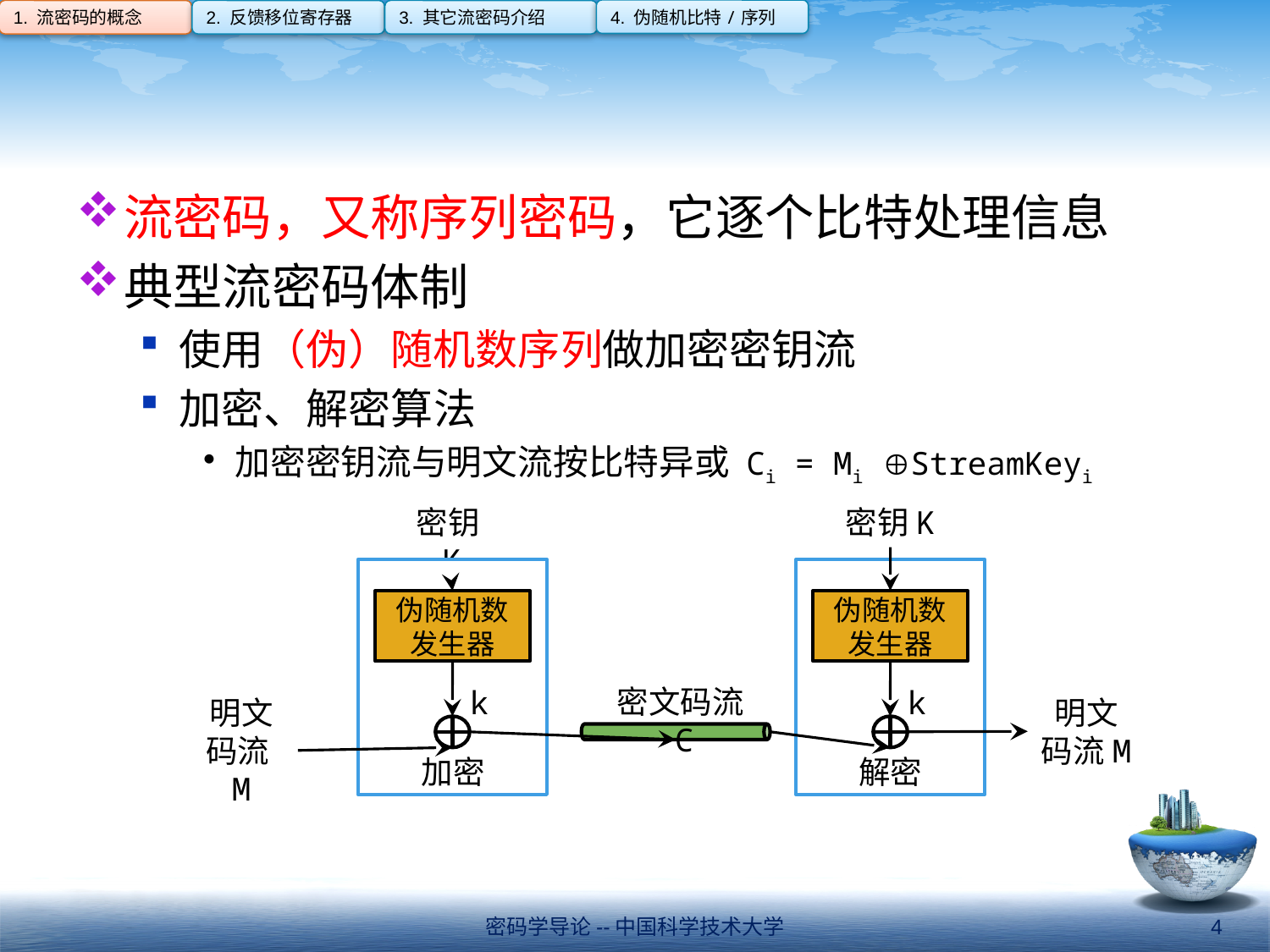

4. 伪随机比特/序列
1. 流密码的概念
2. 反馈移位寄存器
3. 其它流密码介绍
#
流密码，又称序列密码，它逐个比特处理信息
典型流密码体制
使用（伪）随机数序列做加密密钥流
加密、解密算法
加密密钥流与明文流按比特异或 Ci = Mi ⊕StreamKeyi

密钥K
密钥K

伪随机数发生器
k

加密

伪随机数发生器
k

解密

密文码流C
明文码流M
明文码流M
密码学导论--中国科学技术大学
4